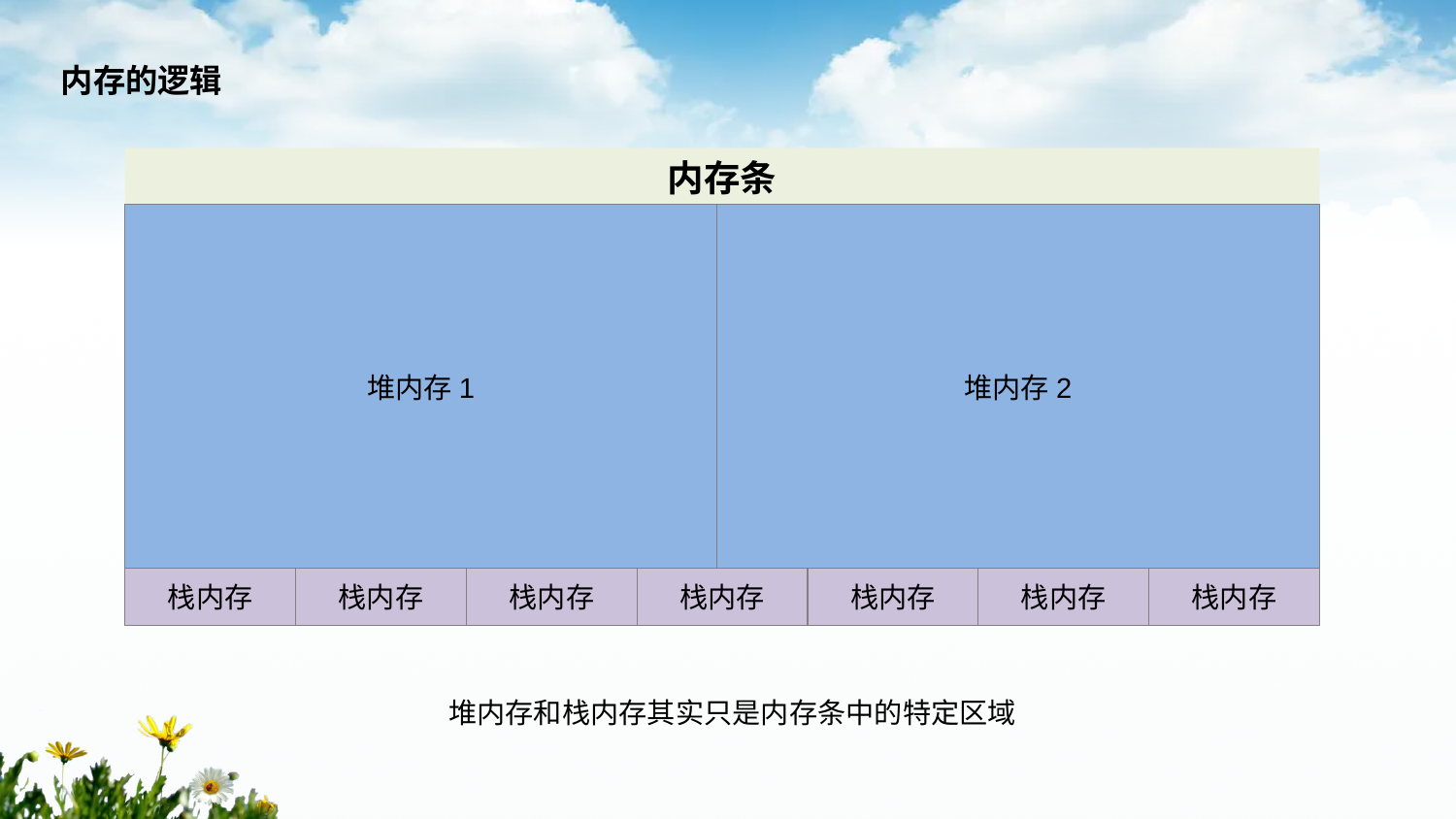

内存的逻辑
内存条
堆内存1
堆内存2
栈内存
栈内存
栈内存
栈内存
栈内存
栈内存
栈内存
堆内存和栈内存其实只是内存条中的特定区域